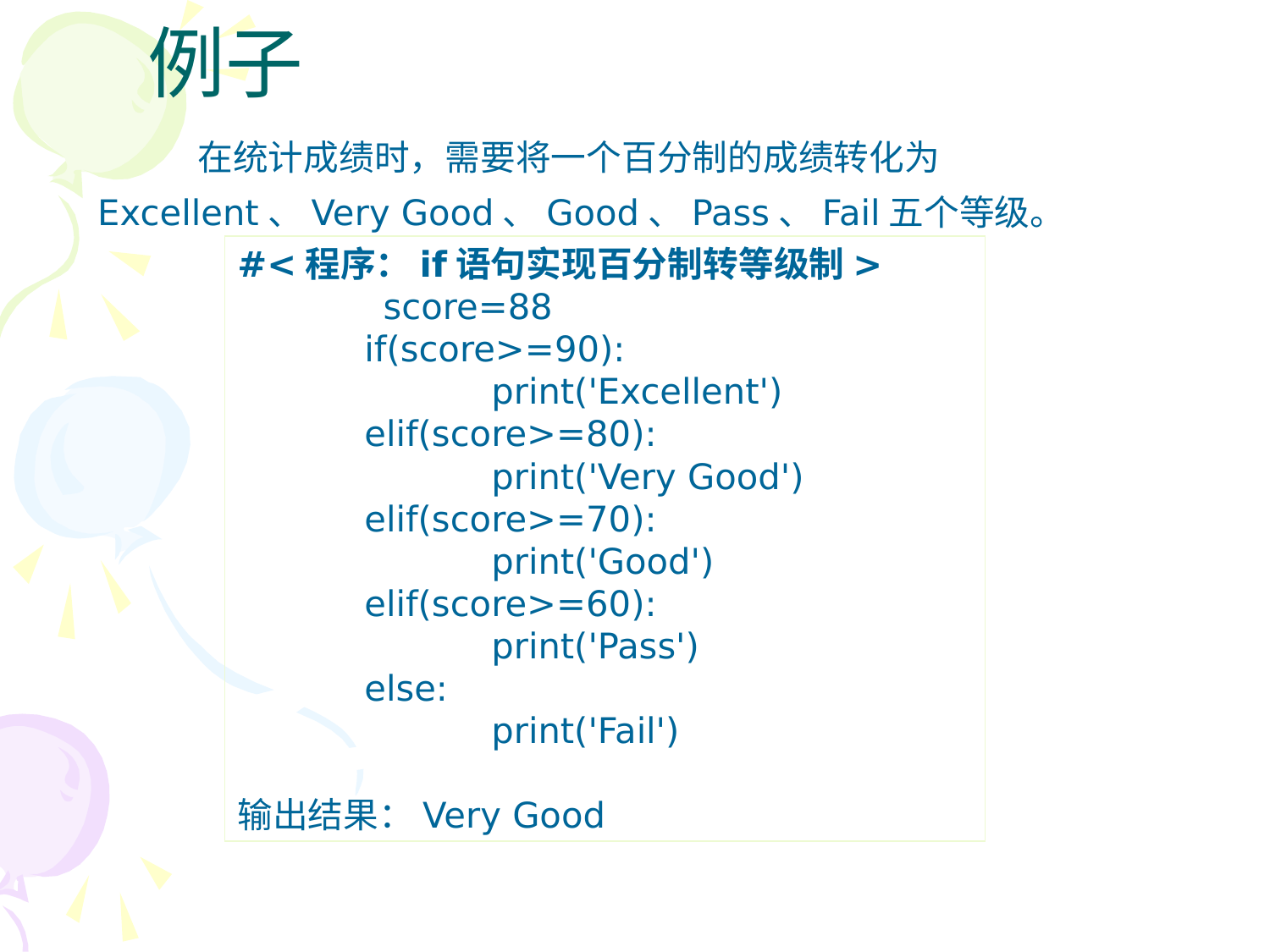

# 例子
在统计成绩时，需要将一个百分制的成绩转化为Excellent、Very Good、Good、Pass、Fail五个等级。
#<程序：if语句实现百分制转等级制>
             score=88
	if(score>=90):
		print('Excellent')
	elif(score>=80):
		print('Very Good')
	elif(score>=70):
		print('Good')
	elif(score>=60):
		print('Pass')
	else:
		print('Fail')

输出结果：Very Good